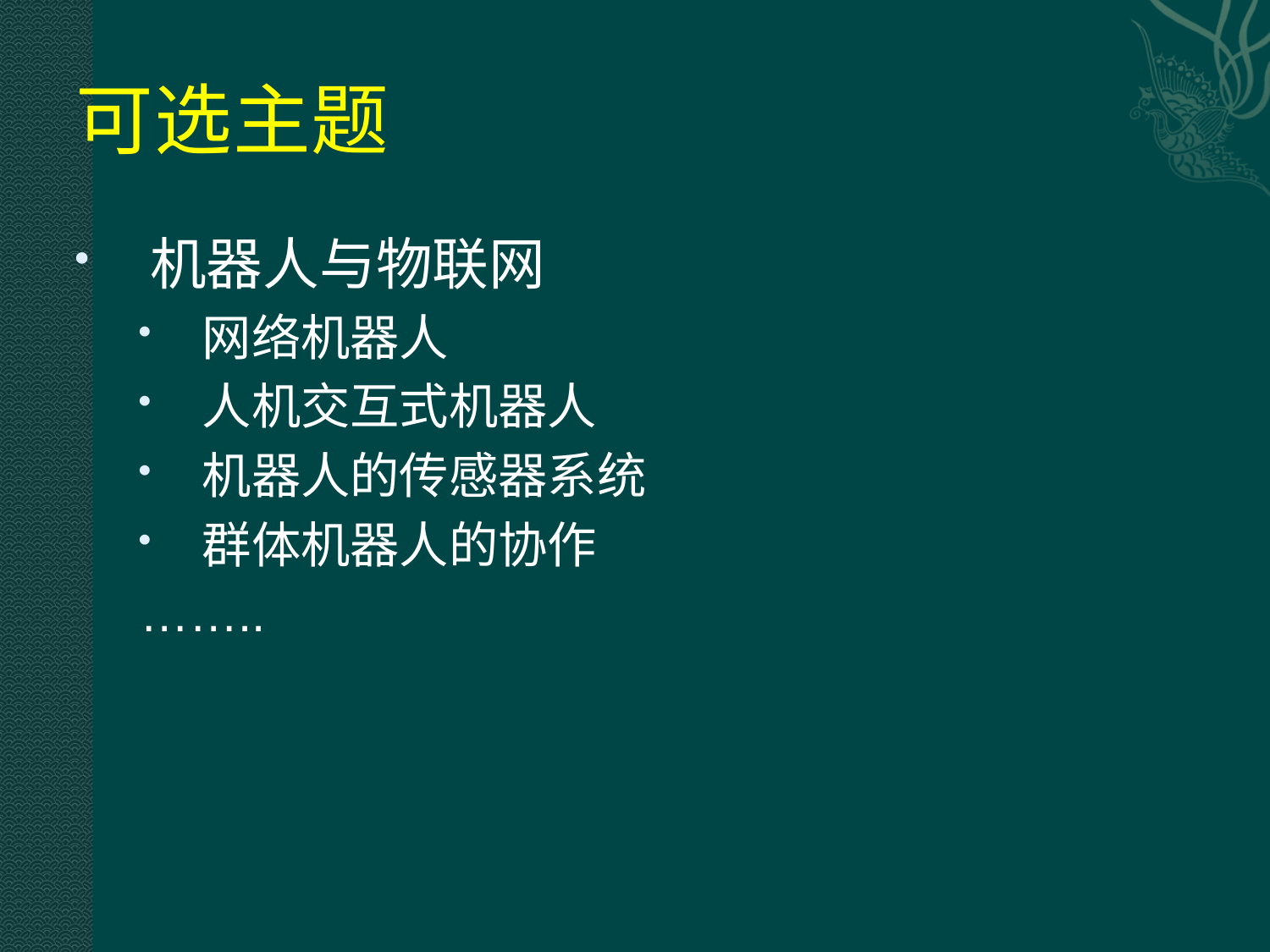

# 可选主题
 机器人与物联网
 网络机器人
 人机交互式机器人
 机器人的传感器系统
 群体机器人的协作
……..